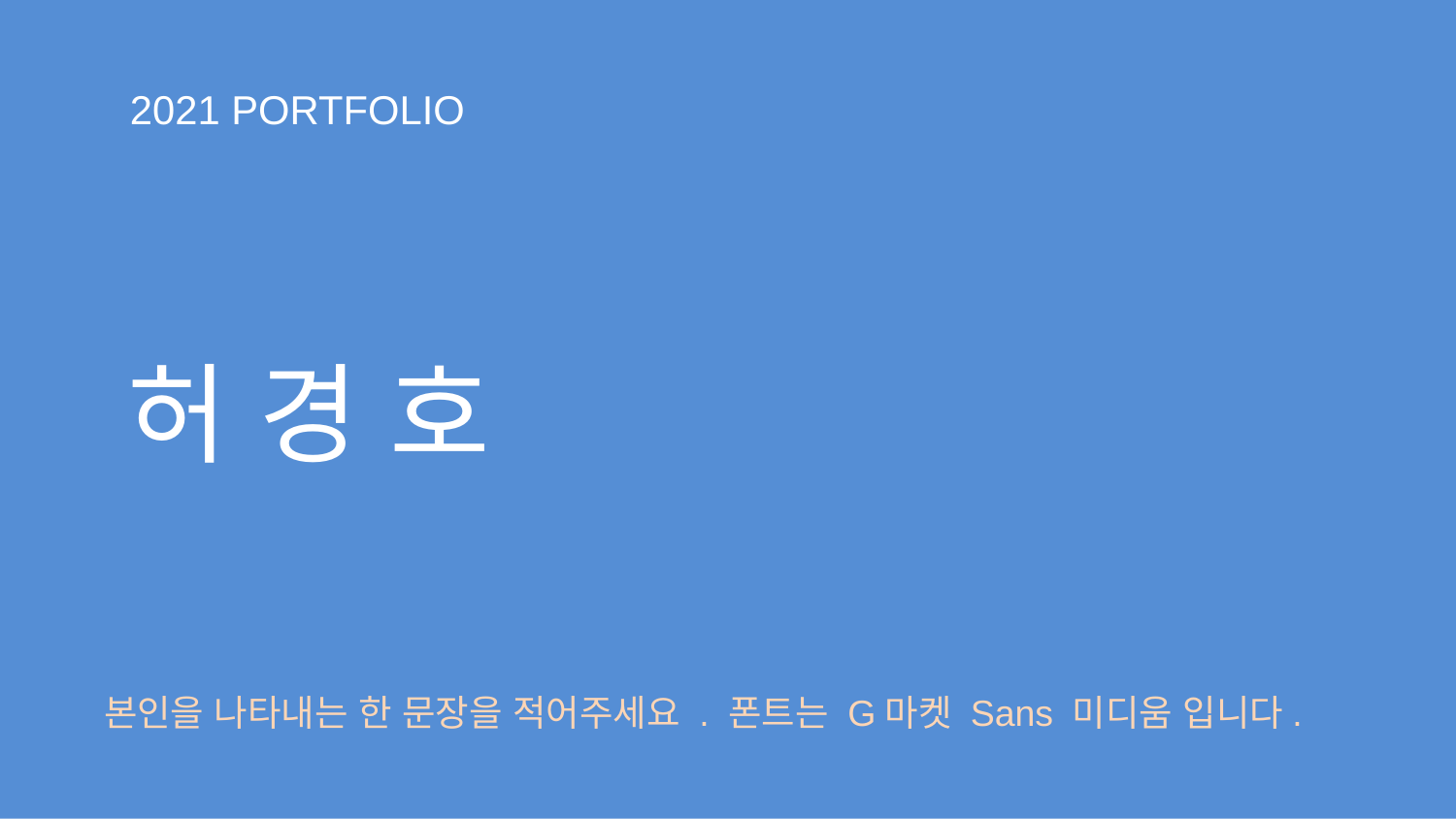

2021 PORTFOLIO
허 경 호
본인을 나타내는 한 문장을 적어주세요 . 폰트는 G마켓 Sans 미디움 입니다.